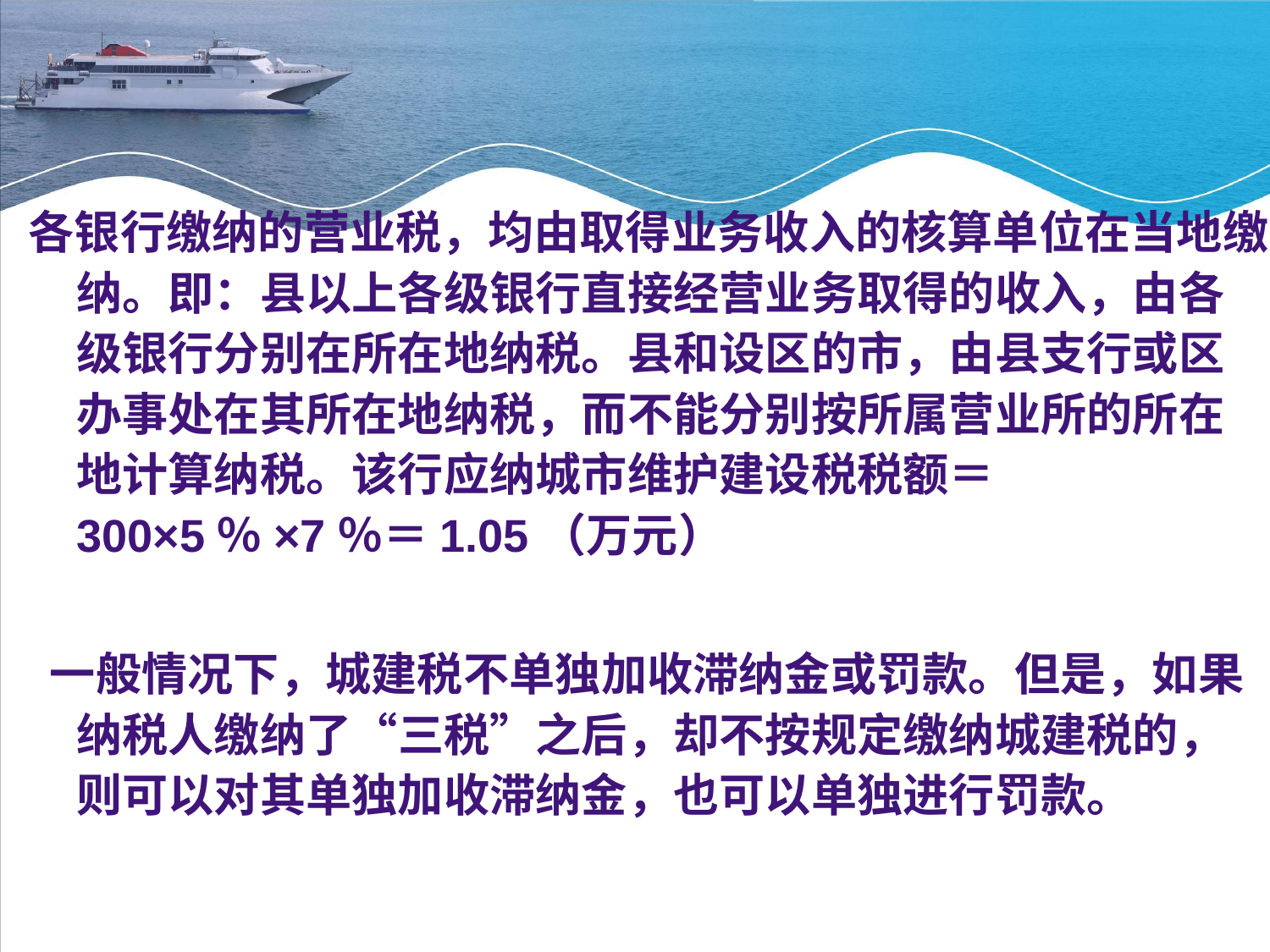

各银行缴纳的营业税，均由取得业务收入的核算单位在当地缴纳。即：县以上各级银行直接经营业务取得的收入，由各级银行分别在所在地纳税。县和设区的市，由县支行或区办事处在其所在地纳税，而不能分别按所属营业所的所在地计算纳税。该行应纳城市维护建设税税额＝300×5％×7％＝1.05（万元）

 一般情况下，城建税不单独加收滞纳金或罚款。但是，如果纳税人缴纳了“三税”之后，却不按规定缴纳城建税的，则可以对其单独加收滞纳金，也可以单独进行罚款。